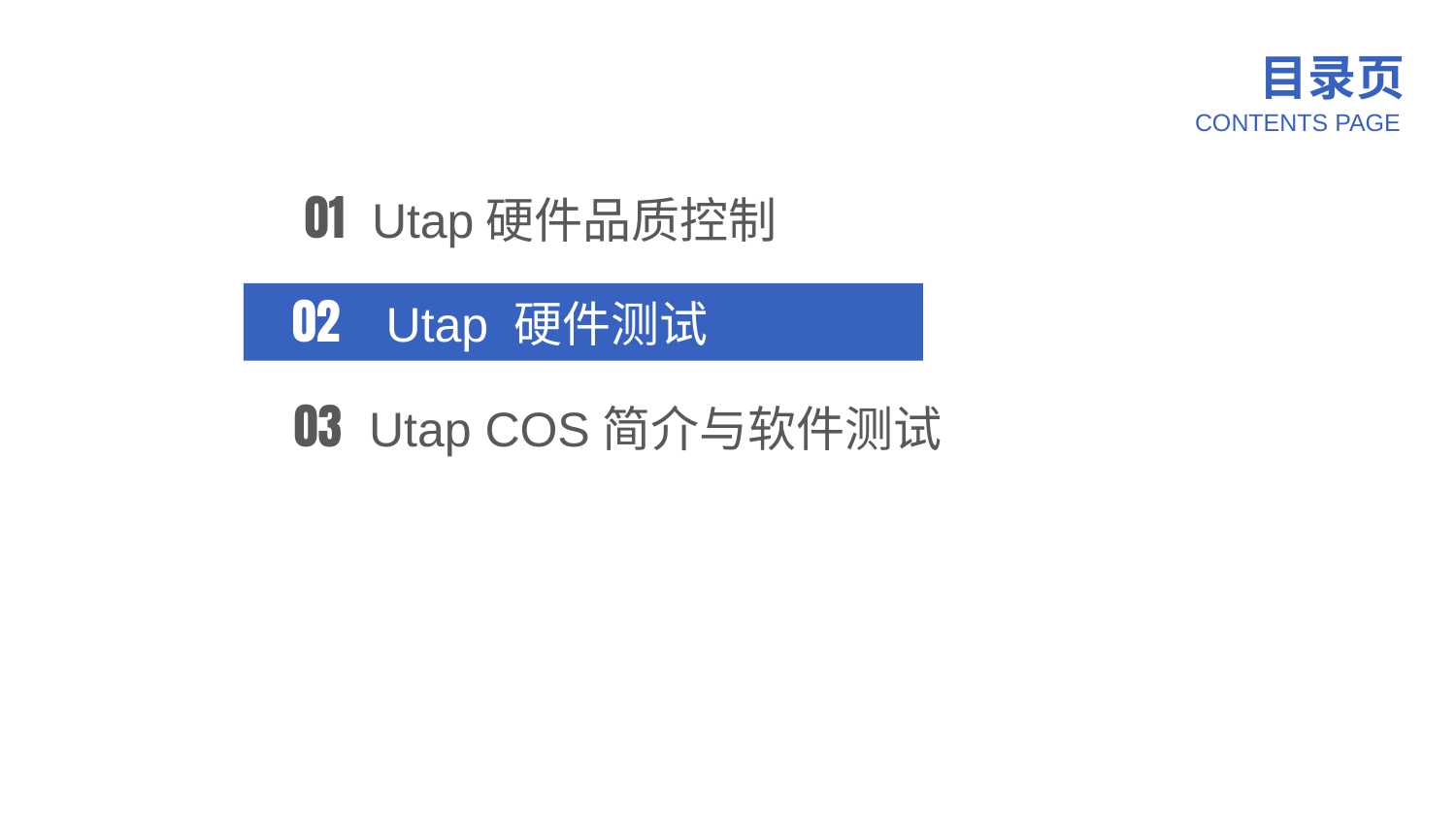

01  Utap硬件品质控制

02    Utap 硬件测试
03  Utap COS简介与软件测试